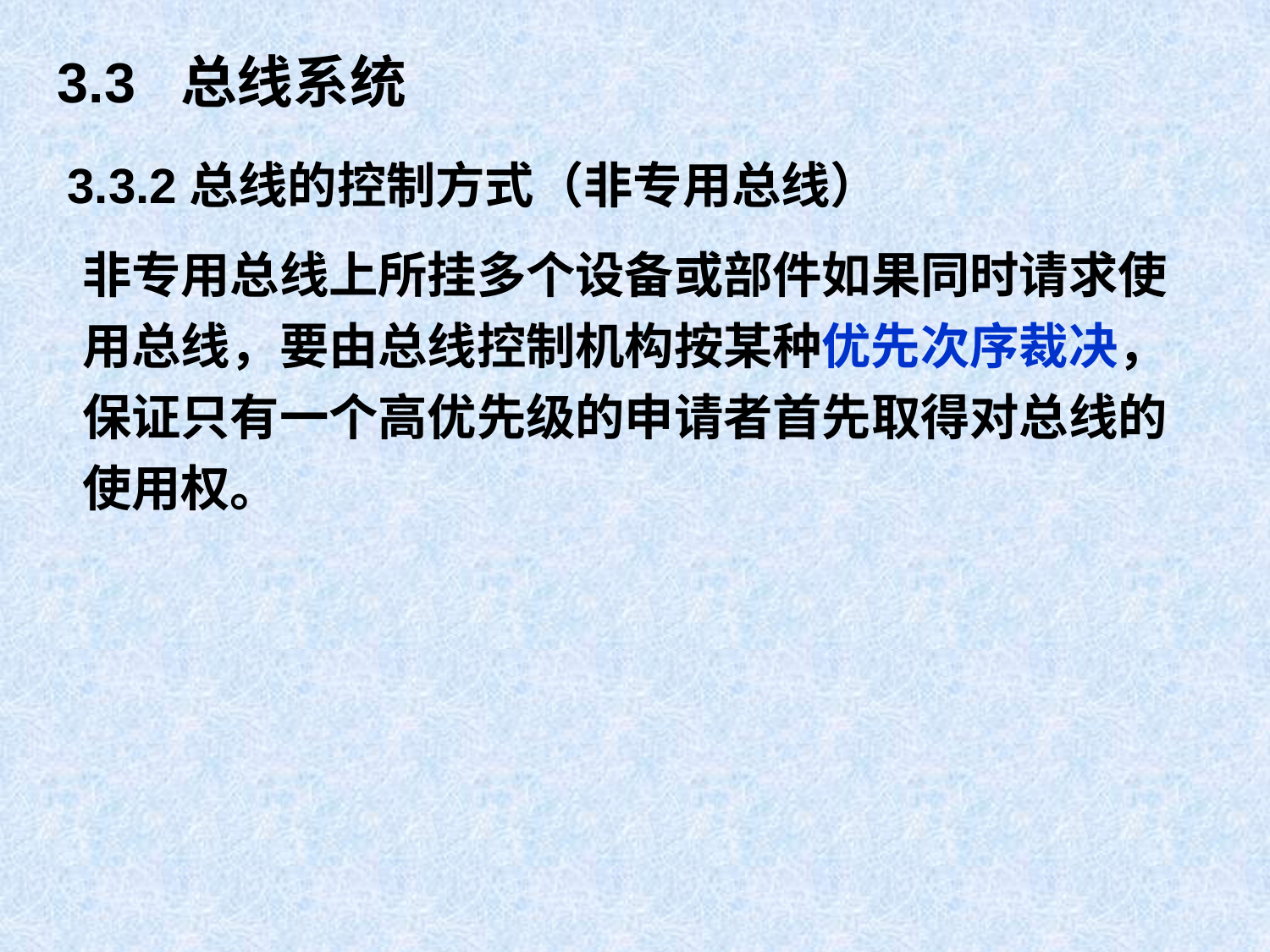

3.3  总线系统
3.3.2总线的控制方式（非专用总线）

非专用总线上所挂多个设备或部件如果同时请求使用总线，要由总线控制机构按某种优先次序裁决，保证只有一个高优先级的申请者首先取得对总线的使用权。